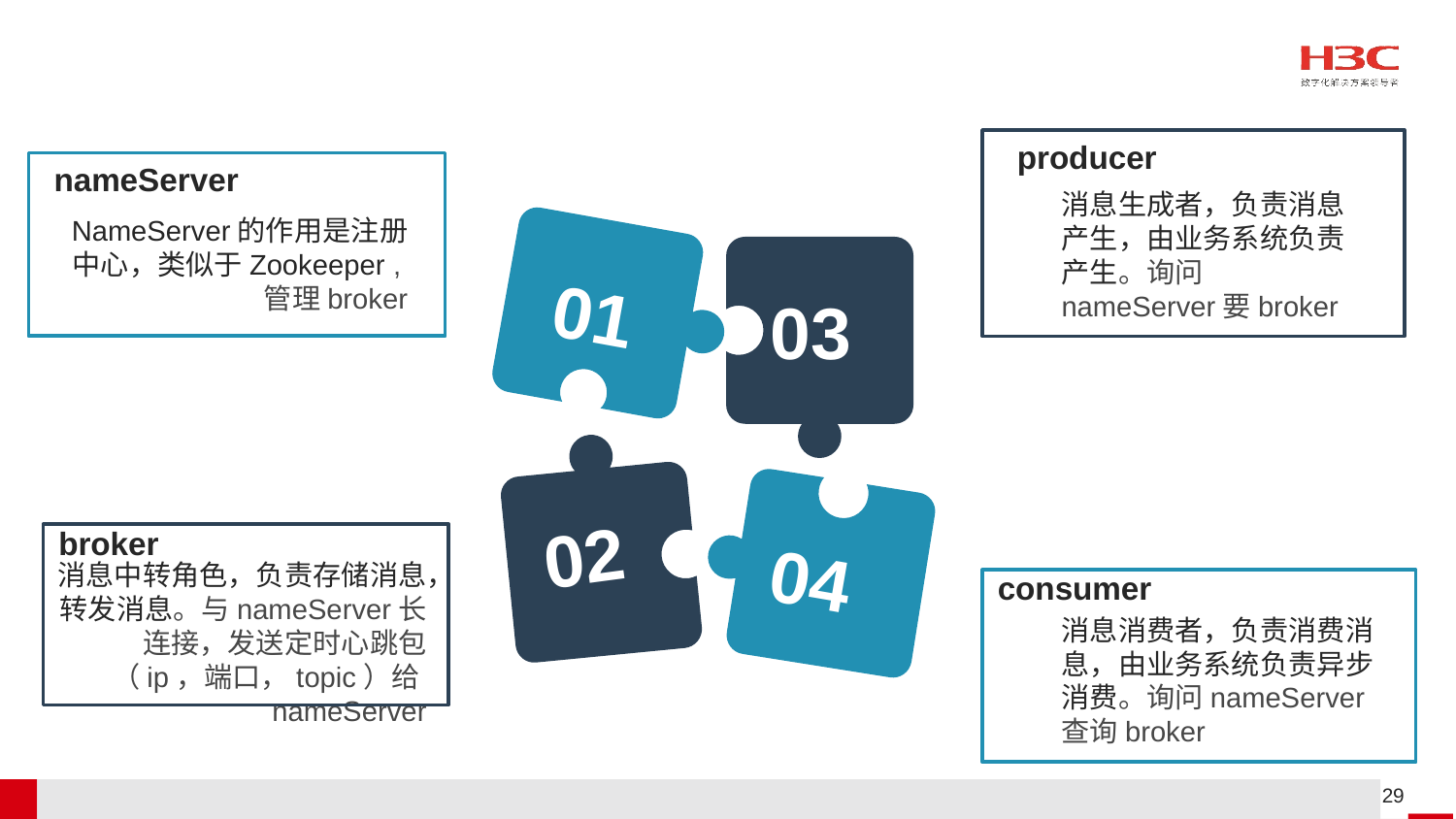

producer
nameServer

消息生成者，负责消息产生，由业务系统负责产生。询问nameServer要broker
NameServer的作用是注册中心，类似于Zookeeper ,管理broker

01
03

02
broker

04
消息中转角色，负责存储消息，转发消息。与nameServer长连接，发送定时心跳包（ip，端口，topic）给nameServer
consumer

消息消费者，负责消费消息，由业务系统负责异步消费。询问nameServer查询broker